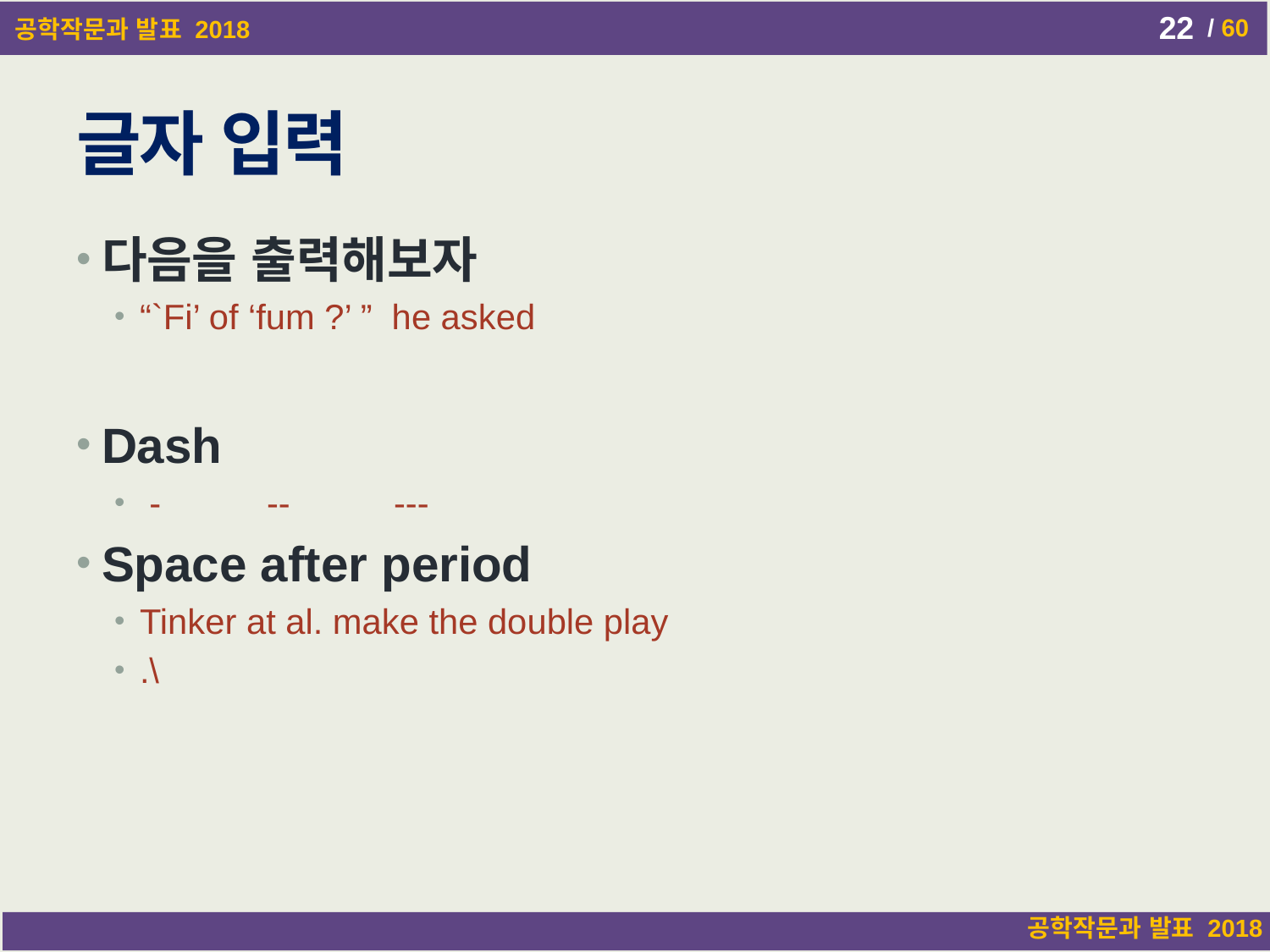

22
# 글자 입력
다음을 출력해보자
“`Fi’ of ‘fum ?’ ”  he asked

Dash
 -	-- 	---
Space after period
Tinker at al. make the double play
.\